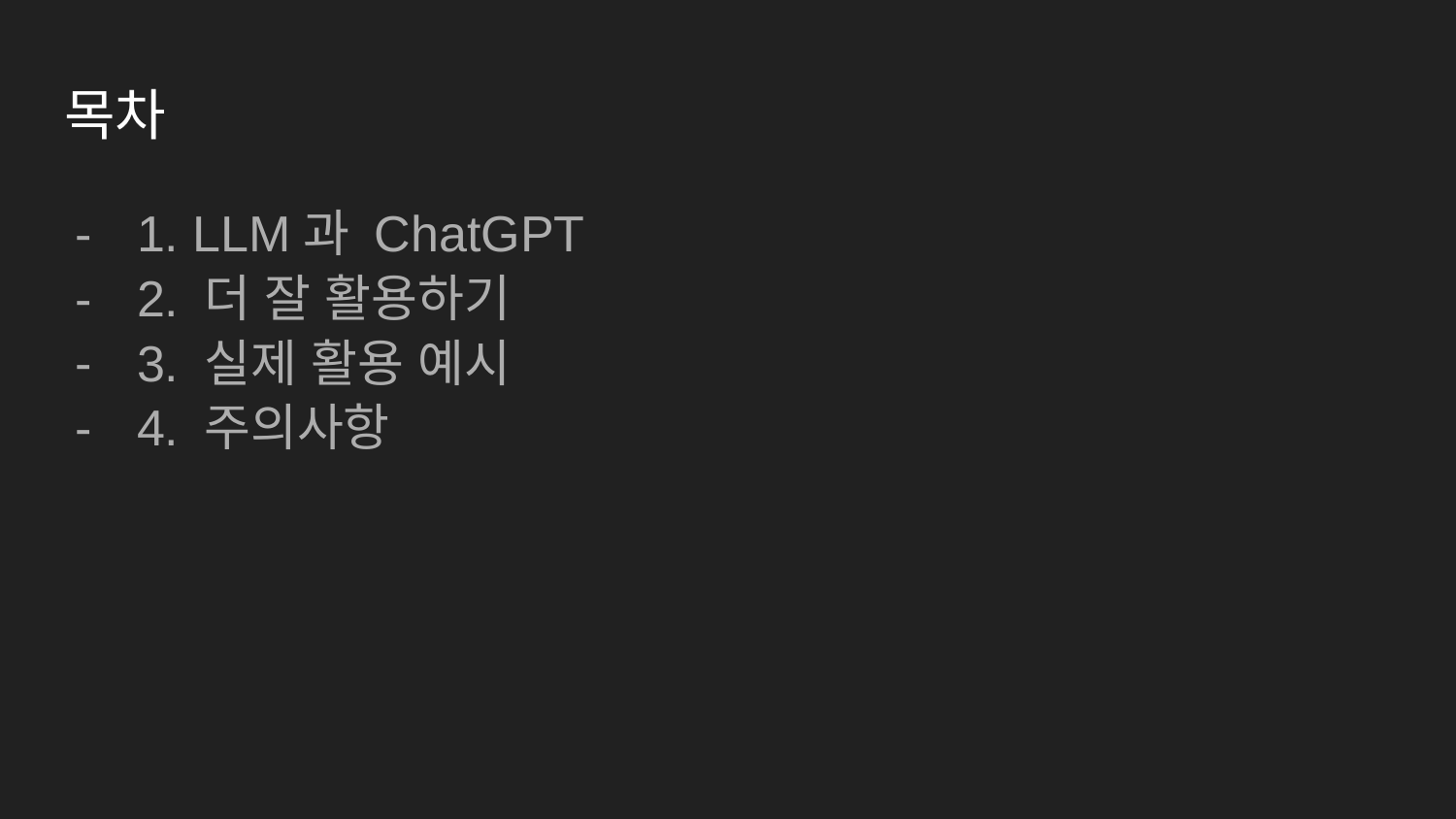

# 목차
1. LLM과 ChatGPT
2. 더 잘 활용하기
3. 실제 활용 예시
4. 주의사항